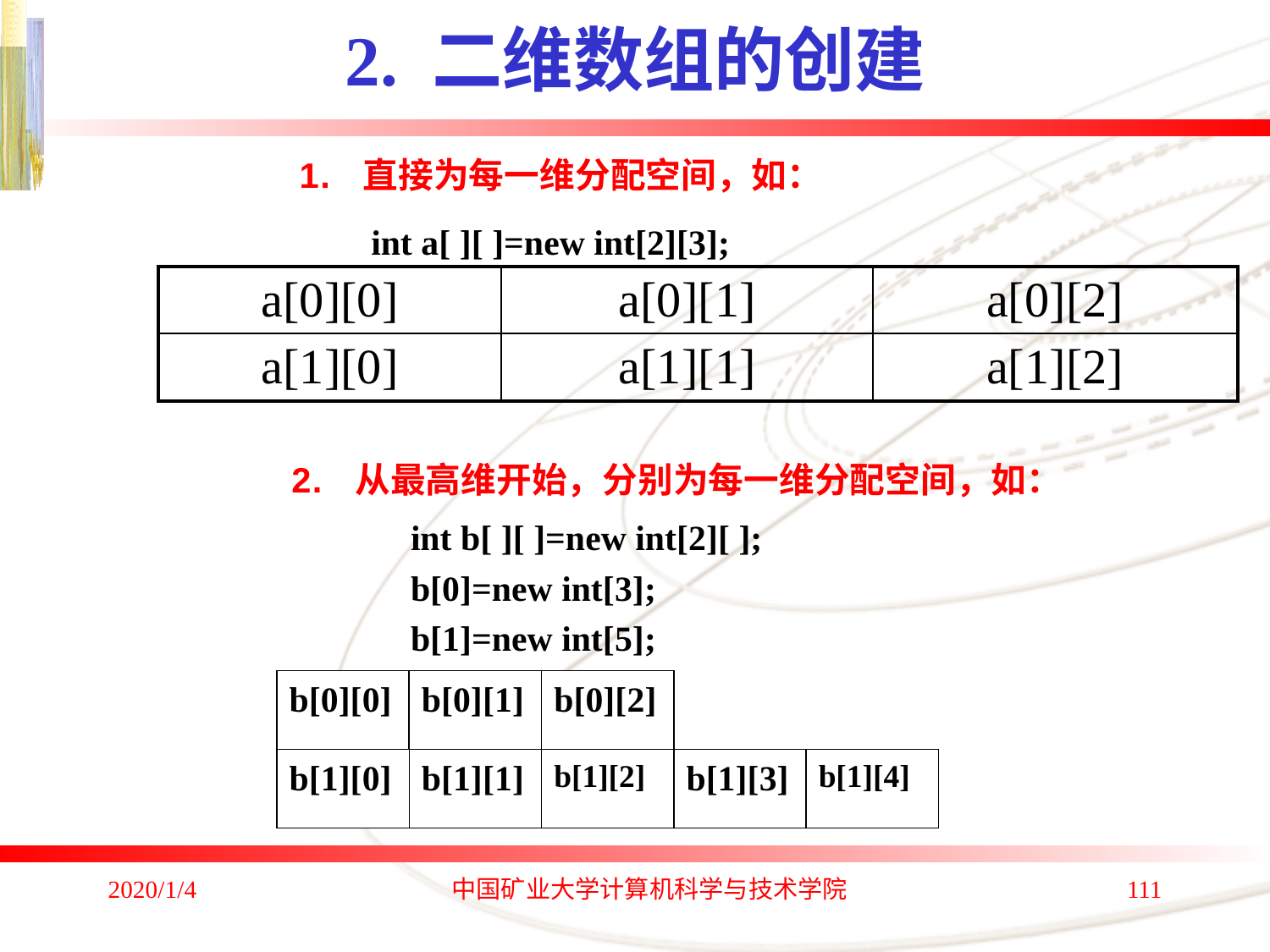

# 2. 二维数组的创建
直接为每一维分配空间，如：
           int a[ ][ ]=new int[2][3];

从最高维开始，分别为每一维分配空间，如：
		int b[ ][ ]=new int[2][ ];
		b[0]=new int[3];
		b[1]=new int[5];

| a[0][0] | a[0][1] | a[0][2] |
| --- | --- | --- |
| a[1][0] | a[1][1] | a[1][2] |
b[0][0]
b[0][1]
b[0][2]
b[1][0]
b[1][1]

b[1][2]

b[1][3]

b[1][4]

2020/1/4
中国矿业大学计算机科学与技术学院
111